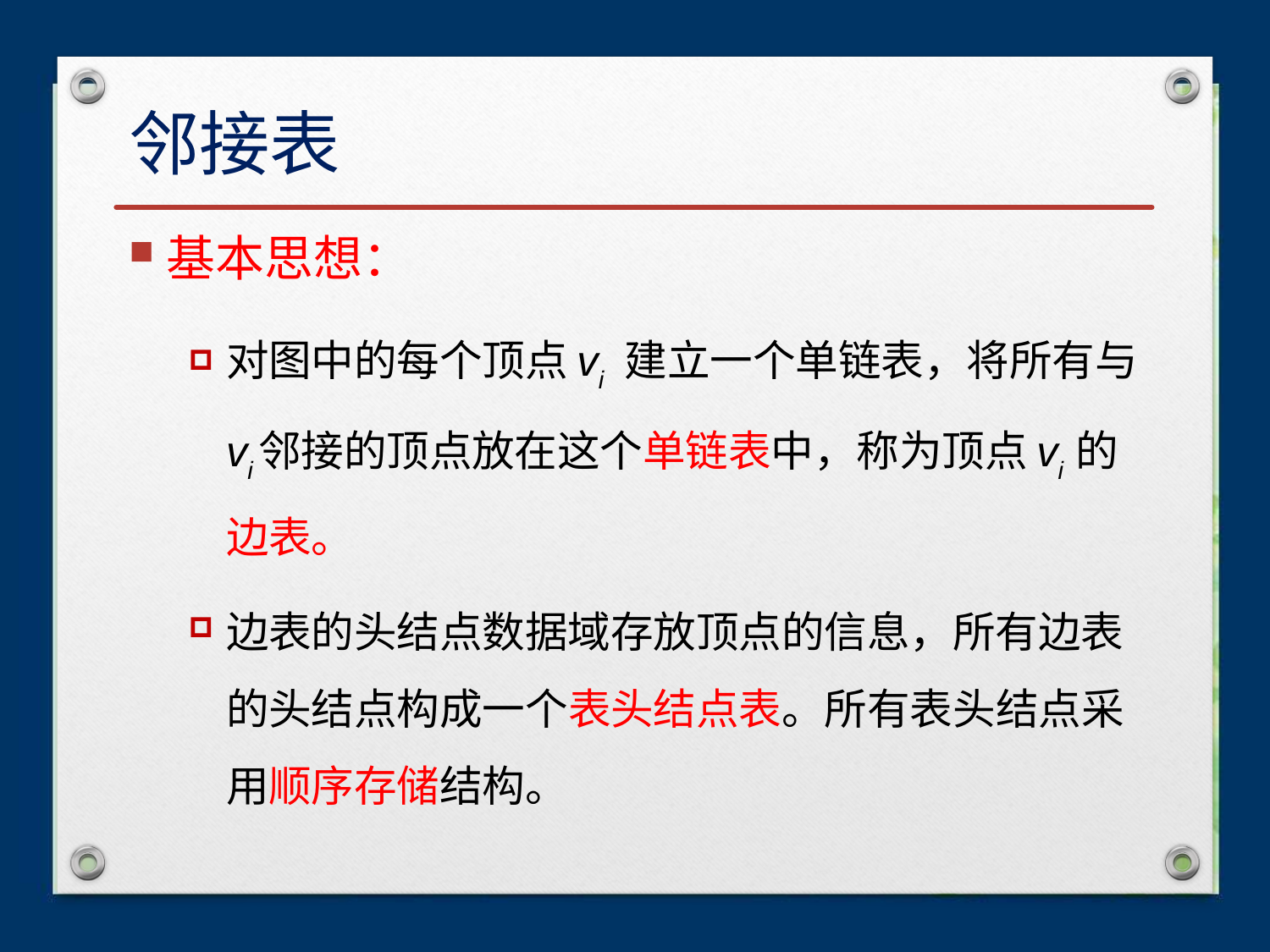

# 邻接表
基本思想：
对图中的每个顶点vi 建立一个单链表，将所有与vi邻接的顶点放在这个单链表中，称为顶点vi 的边表。
边表的头结点数据域存放顶点的信息，所有边表的头结点构成一个表头结点表。所有表头结点采用顺序存储结构。